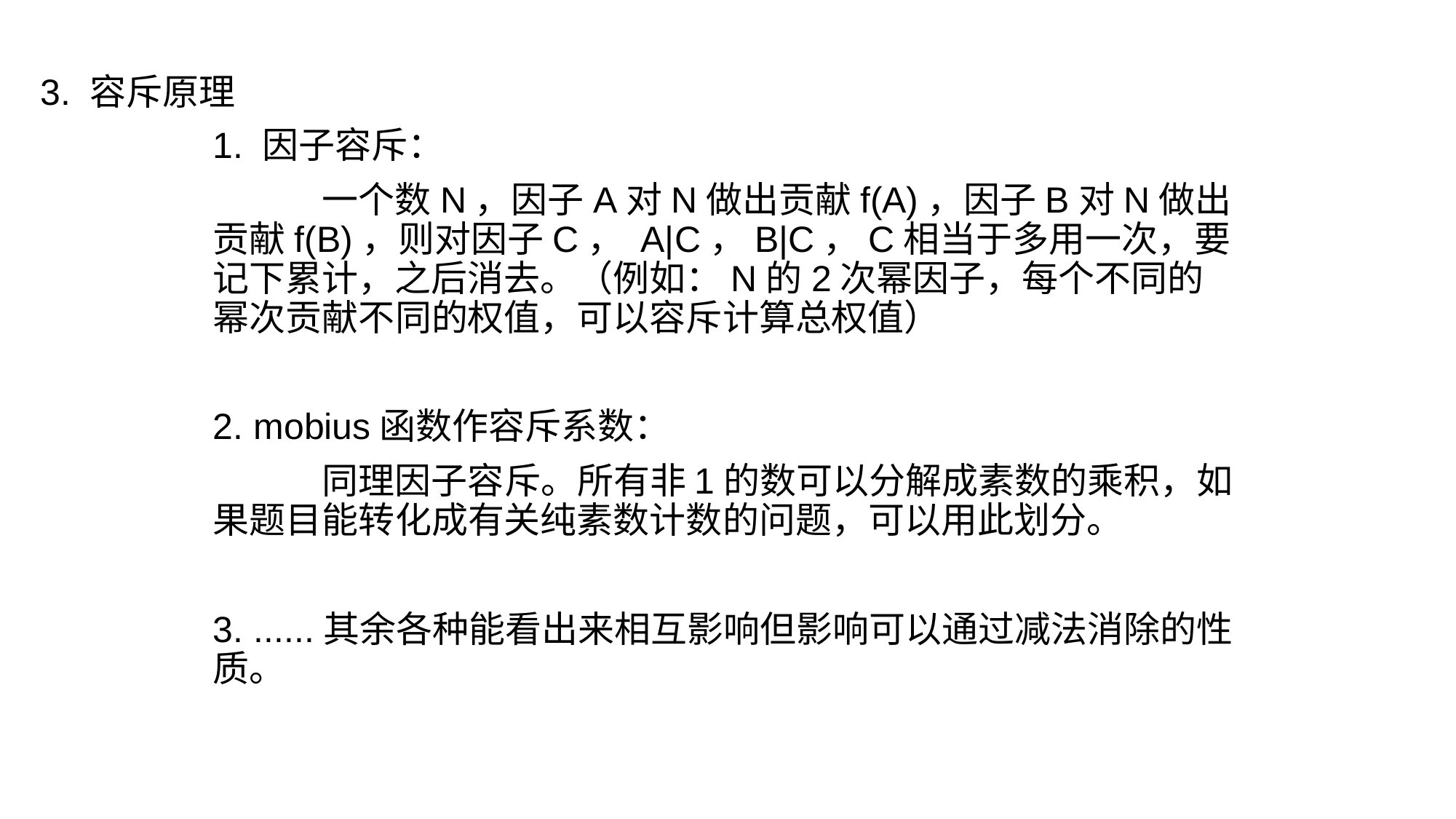

3. 容斥原理
1. 因子容斥：
	一个数N，因子A对N做出贡献f(A)，因子B对N做出贡献f(B)，则对因子C， A|C，B|C，C相当于多用一次，要记下累计，之后消去。（例如：N的2次幂因子，每个不同的幂次贡献不同的权值，可以容斥计算总权值）

2. mobius函数作容斥系数：
	同理因子容斥。所有非1的数可以分解成素数的乘积，如果题目能转化成有关纯素数计数的问题，可以用此划分。

3. ......其余各种能看出来相互影响但影响可以通过减法消除的性质。